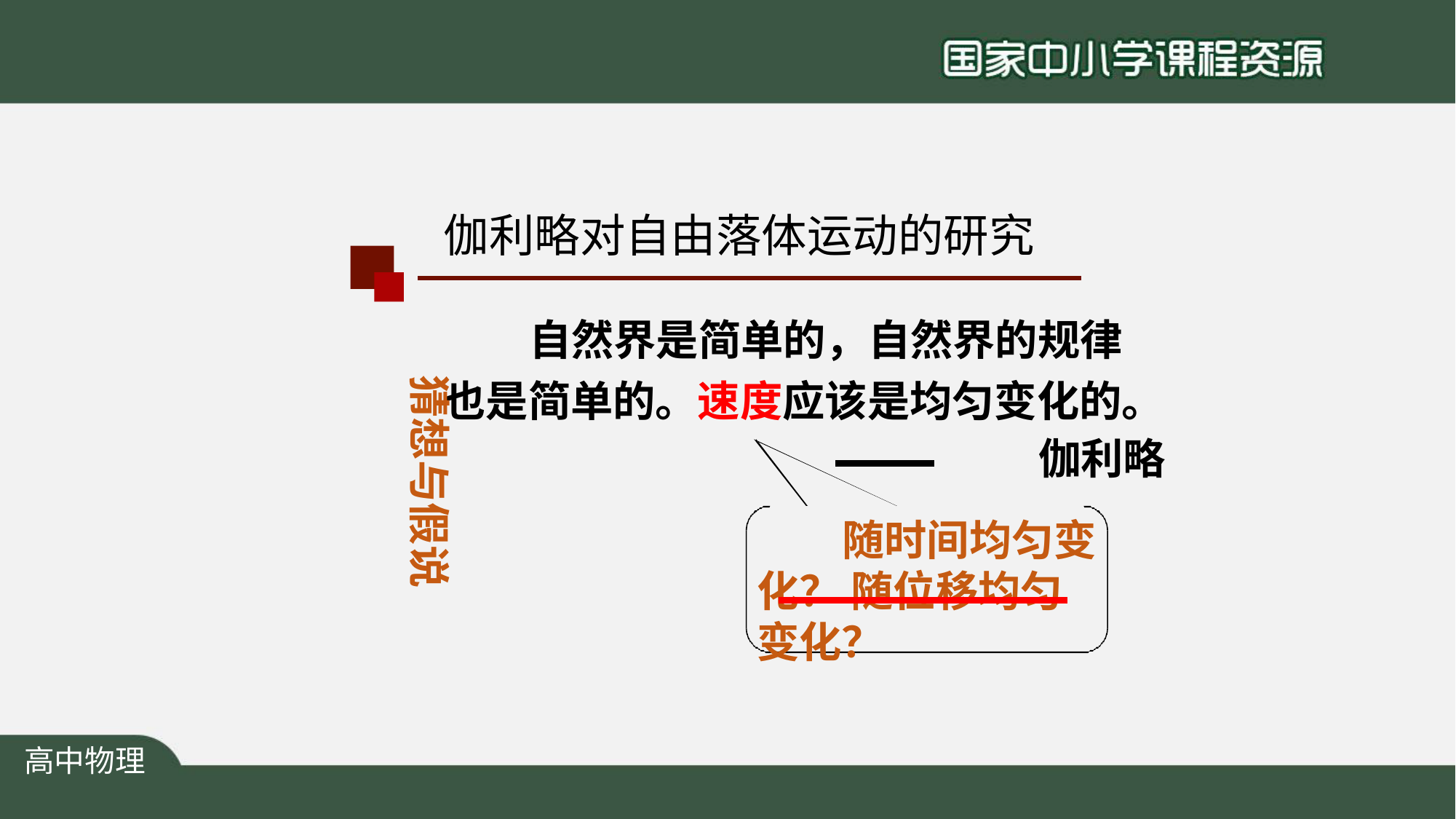

# 伽利略对自由落体运动的研究

自然界是简单的，自然界的规律 也是简单的。速度应该是均匀变化的。
伽利略
随时间均匀变化？ 随位移均匀变化？
猜想与假说

高中物理